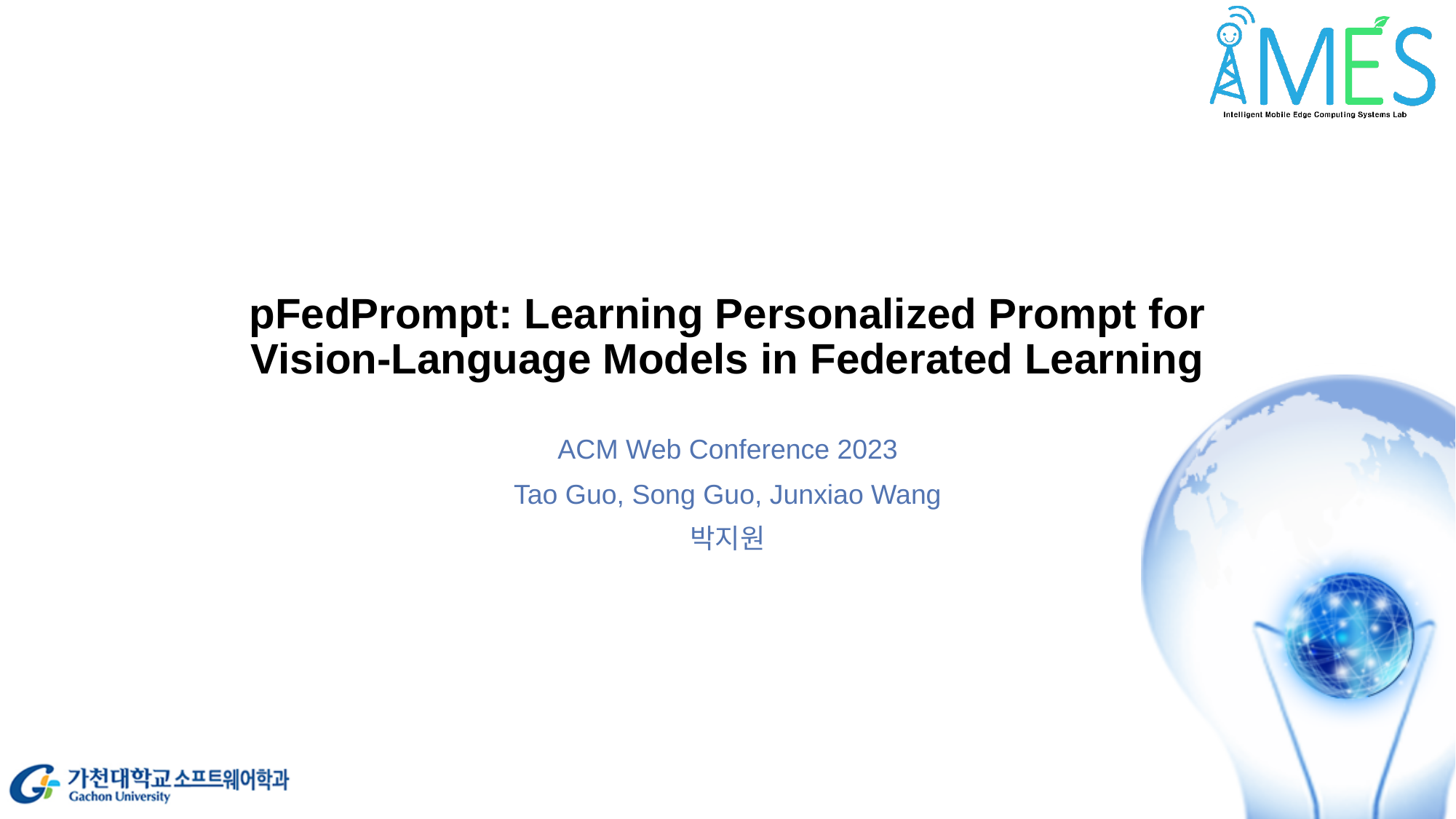

# pFedPrompt: Learning Personalized Prompt for Vision-Language Models in Federated Learning
ACM Web Conference 2023
Tao Guo, Song Guo, Junxiao Wang
박지원